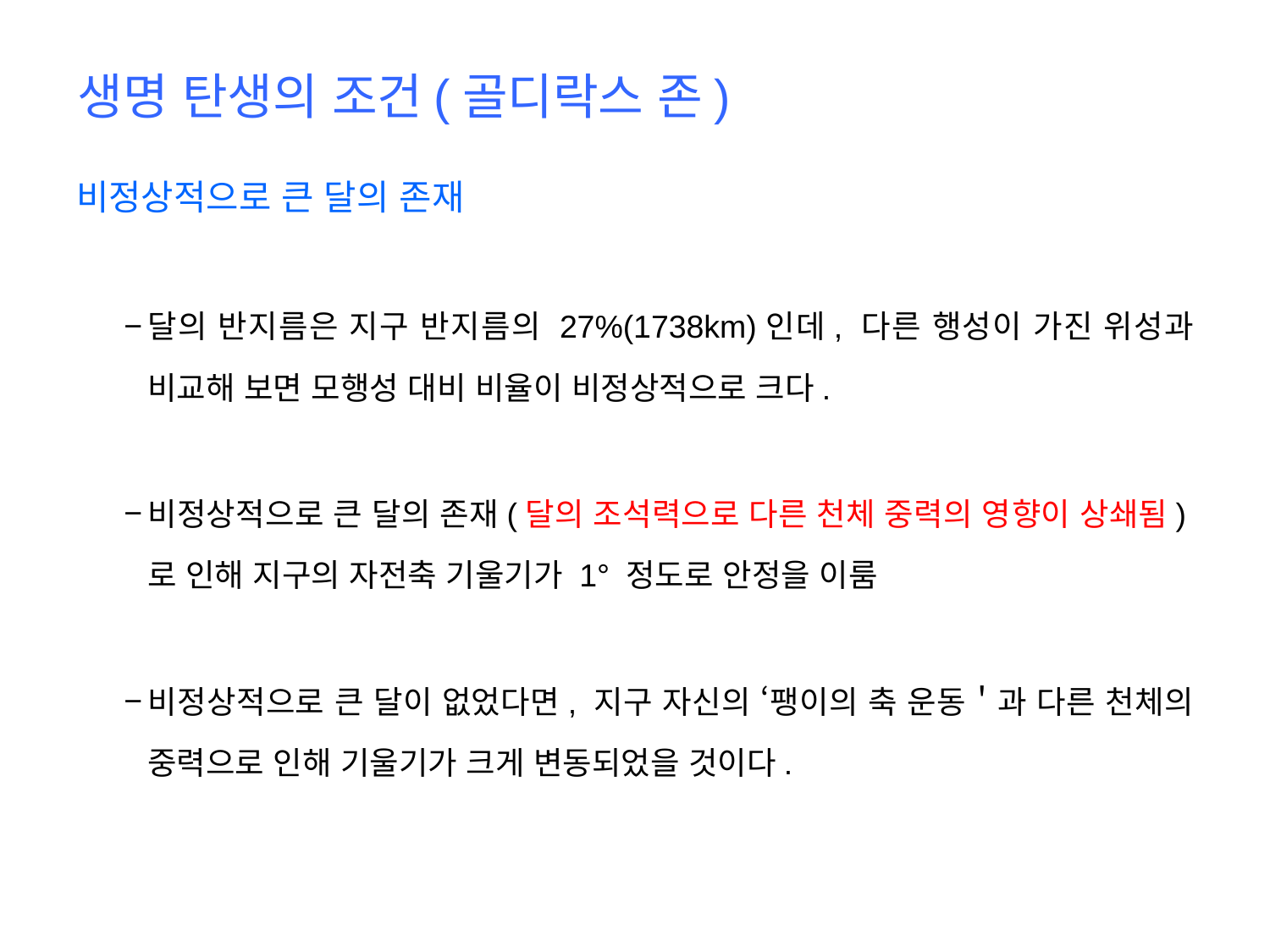

# 생명 탄생의 조건(골디락스 존)
비정상적으로 큰 달의 존재

달의 반지름은 지구 반지름의 27%(1738km)인데, 다른 행성이 가진 위성과 비교해 보면 모행성 대비 비율이 비정상적으로 크다.

비정상적으로 큰 달의 존재(달의 조석력으로 다른 천체 중력의 영향이 상쇄됨)로 인해 지구의 자전축 기울기가 1° 정도로 안정을 이룸

비정상적으로 큰 달이 없었다면, 지구 자신의 ‘팽이의 축 운동＇과 다른 천체의 중력으로 인해 기울기가 크게 변동되었을 것이다.